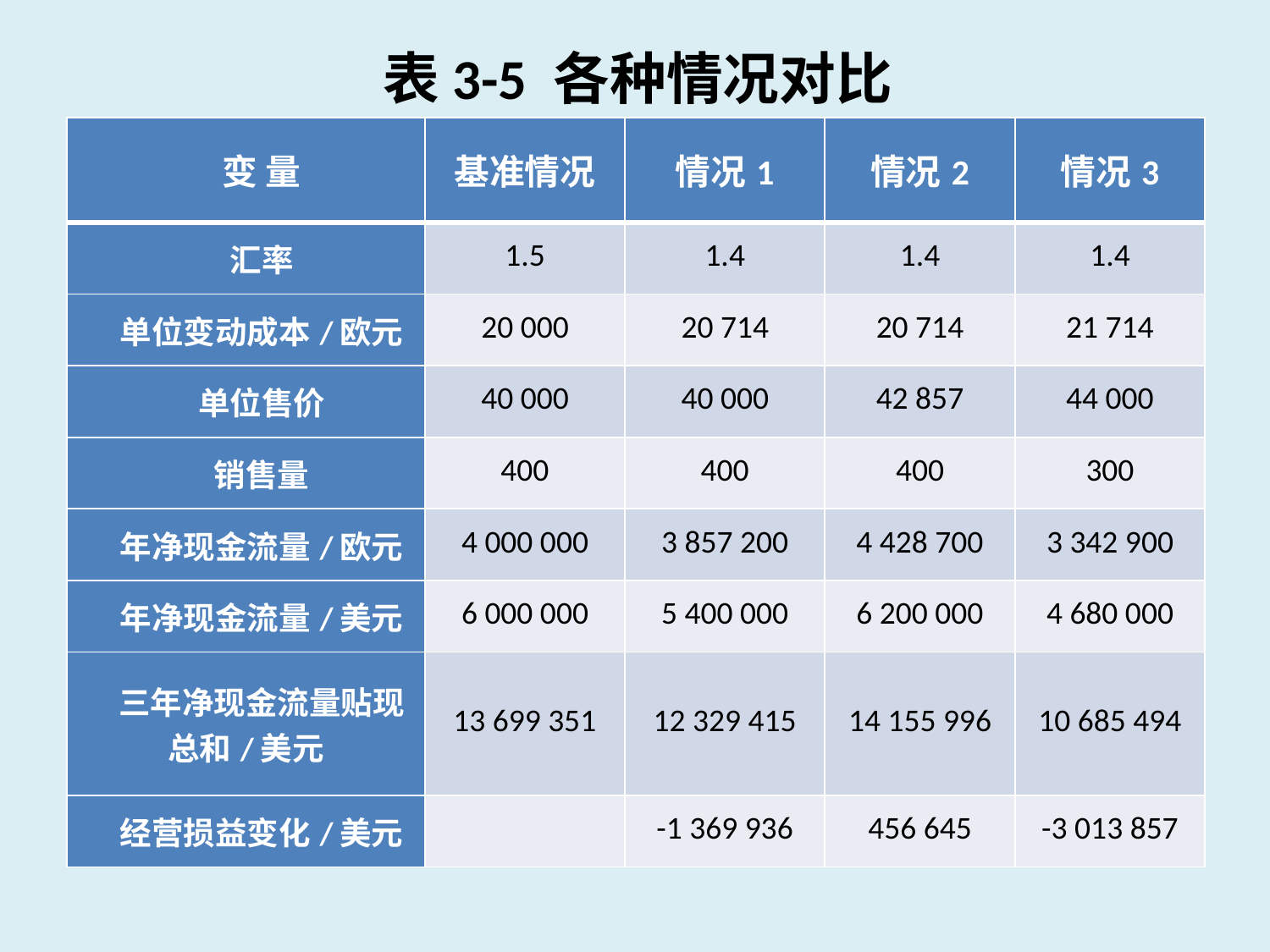

表3-5 各种情况对比
| 变 量 | 基准情况 | 情况1 | 情况2 | 情况3 |
| --- | --- | --- | --- | --- |
| 汇率 | 1.5 | 1.4 | 1.4 | 1.4 |
| 单位变动成本/欧元 | 20 000 | 20 714 | 20 714 | 21 714 |
| 单位售价 | 40 000 | 40 000 | 42 857 | 44 000 |
| 销售量 | 400 | 400 | 400 | 300 |
| 年净现金流量/欧元 | 4 000 000 | 3 857 200 | 4 428 700 | 3 342 900 |
| 年净现金流量/美元 | 6 000 000 | 5 400 000 | 6 200 000 | 4 680 000 |
| 三年净现金流量贴现总和/美元 | 13 699 351 | 12 329 415 | 14 155 996 | 10 685 494 |
| 经营损益变化/美元 |  | -1 369 936 | 456 645 | -3 013 857 |